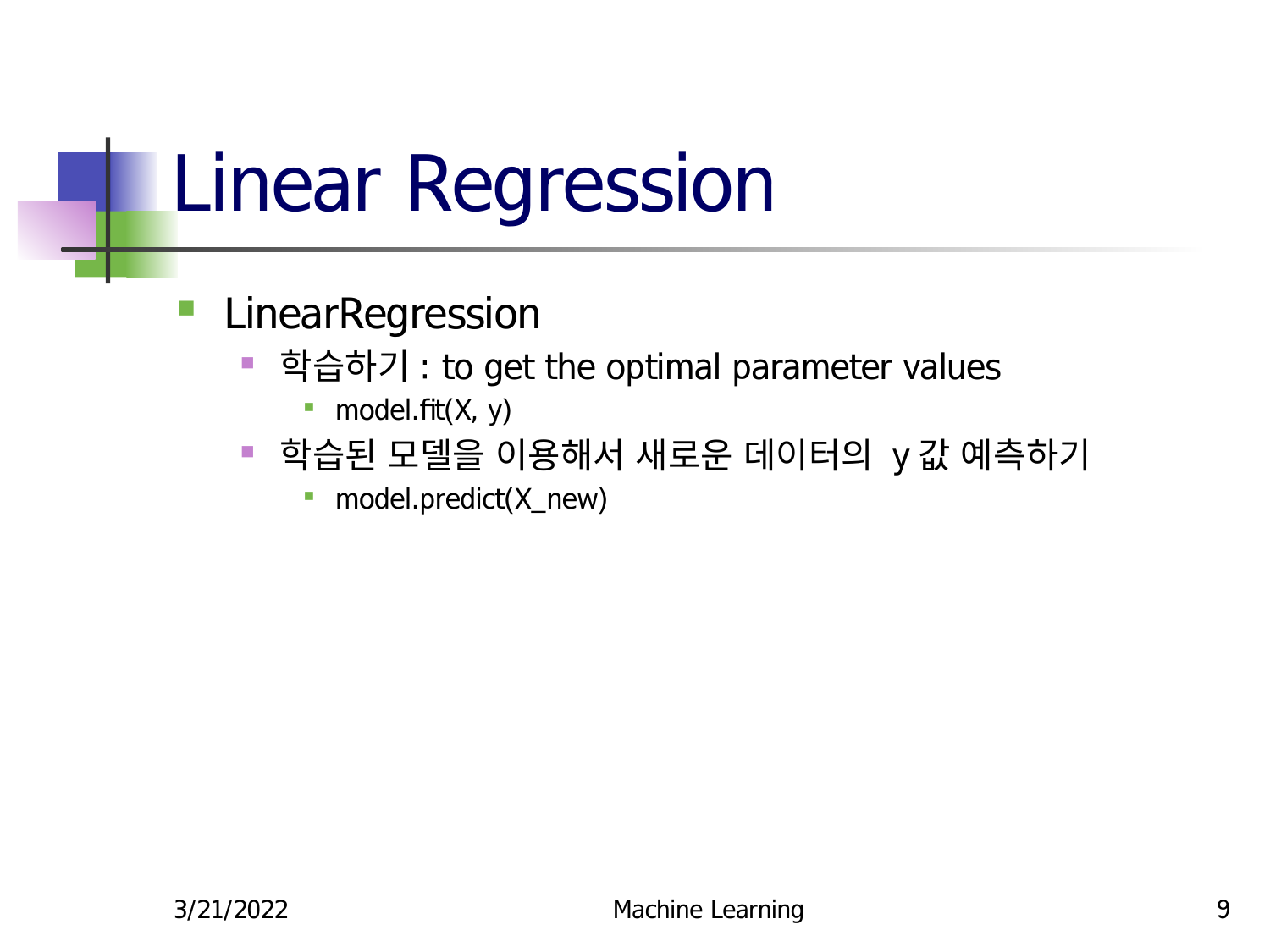

# Linear Regression
LinearRegression
학습하기: to get the optimal parameter values
model.fit(X, y)
학습된 모델을 이용해서 새로운 데이터의 y값 예측하기
model.predict(X_new)

3/21/2022
Machine Learning
9